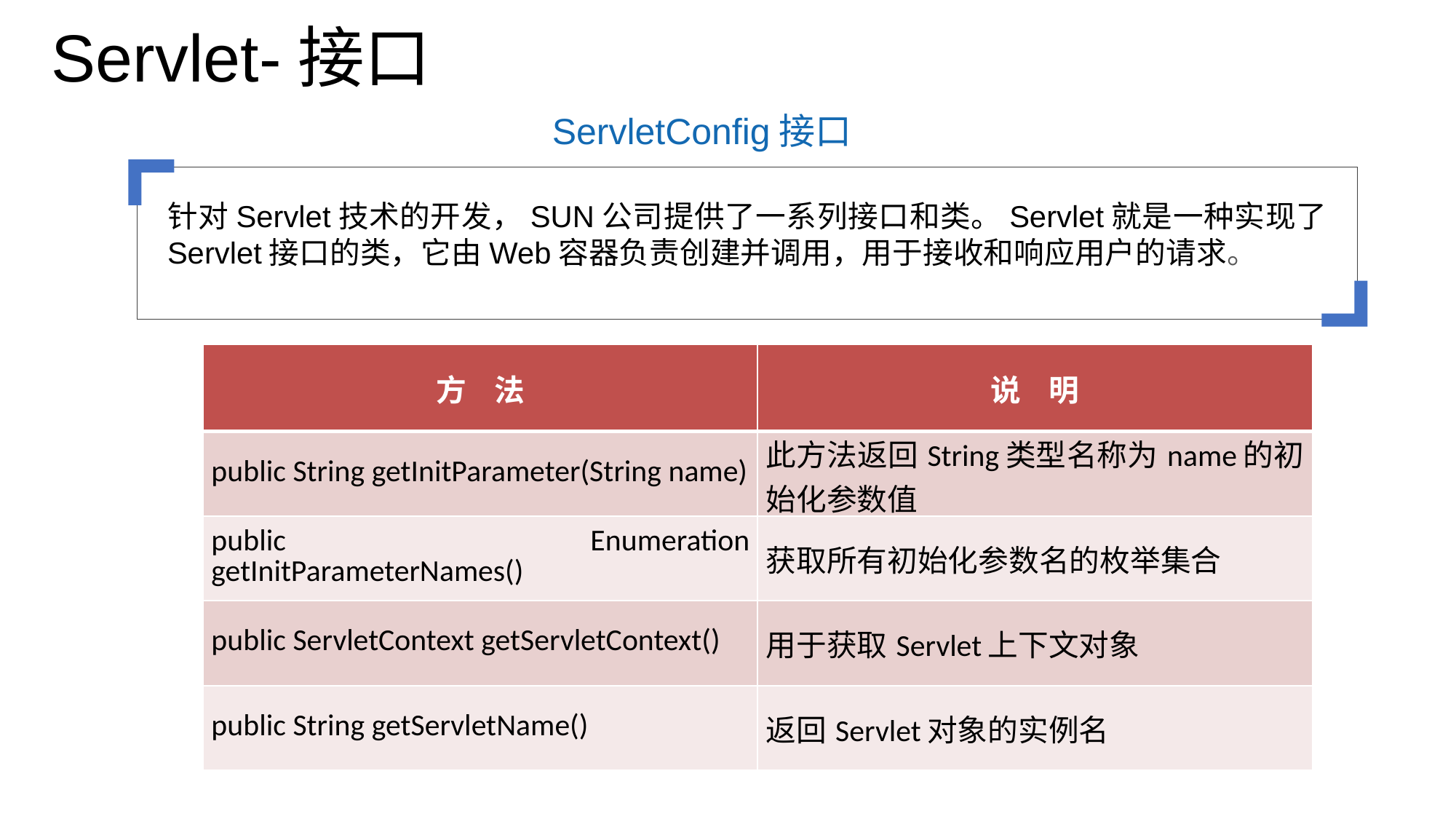

Servlet-接口
ServletConfig接口

针对Servlet技术的开发，SUN公司提供了一系列接口和类。Servlet就是一种实现了Servlet接口的类，它由Web容器负责创建并调用，用于接收和响应用户的请求。

| 方 法 | 说 明 |
| --- | --- |
| public String getInitParameter(String name) | 此方法返回String类型名称为name的初始化参数值 |
| public Enumeration getInitParameterNames() | 获取所有初始化参数名的枚举集合 |
| public ServletContext getServletContext() | 用于获取Servlet上下文对象 |
| public String getServletName() | 返回Servlet对象的实例名 |